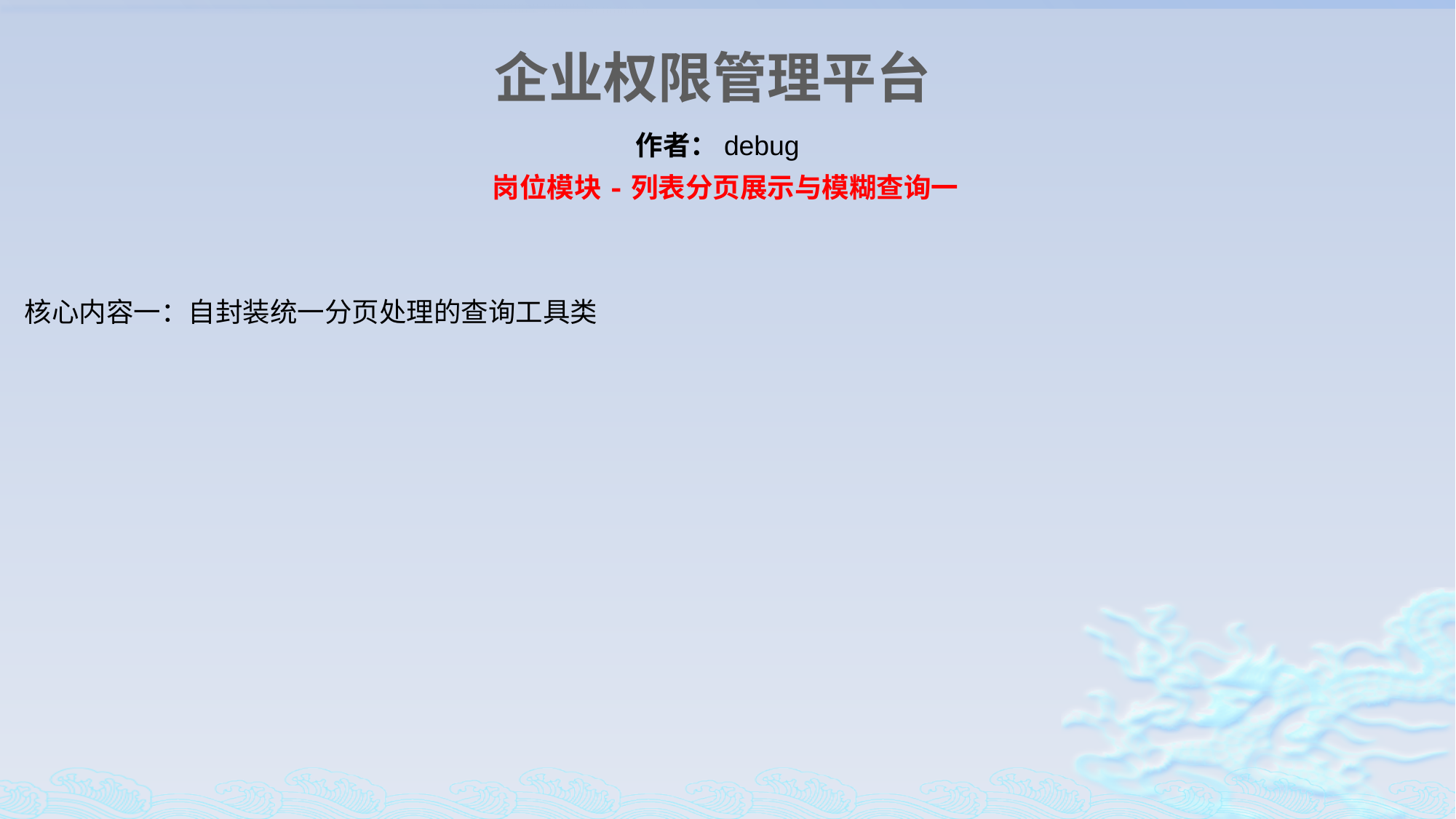

企业权限管理平台
作者：debug
岗位模块-列表分页展示与模糊查询一
核心内容一：自封装统一分页处理的查询工具类